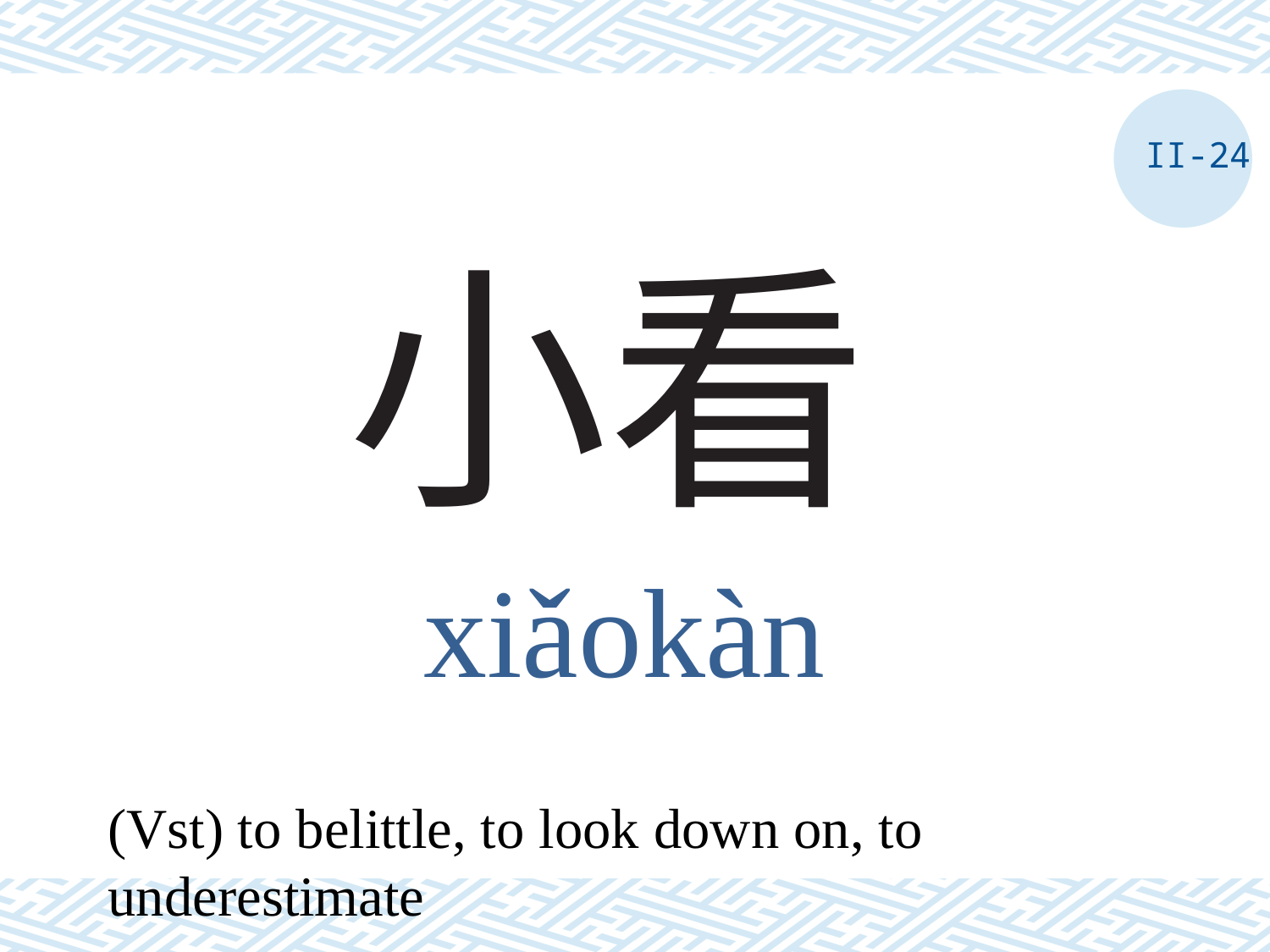

II-24

# 小看
xiǎokàn
(Vst) to belittle, to look down on, to underestimate